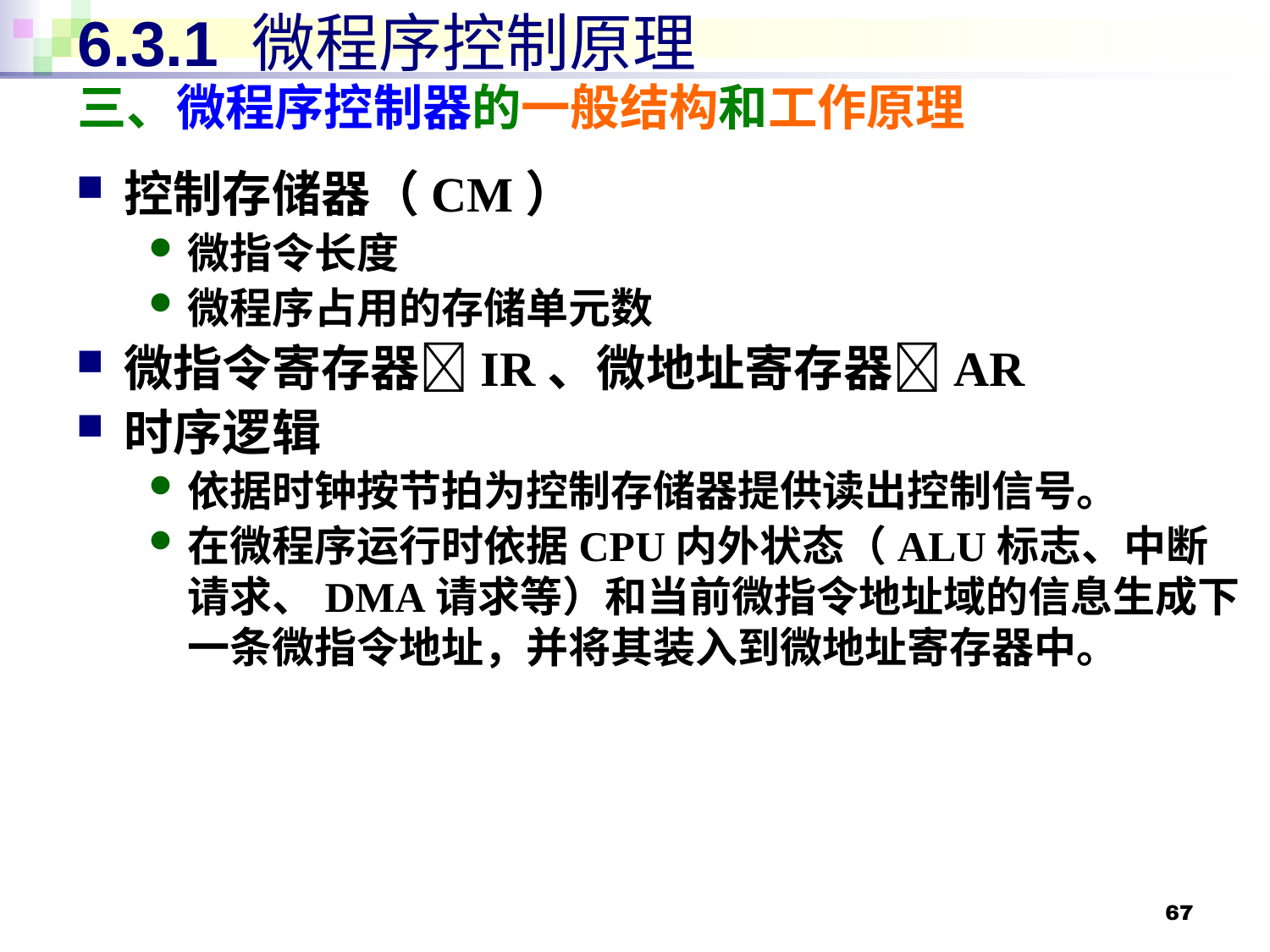

# 6.3.1 微程序控制原理
三、微程序控制器的一般结构和工作原理
控制存储器（CM）
微指令长度
微程序占用的存储单元数
微指令寄存器μIR、微地址寄存器μAR
时序逻辑
依据时钟按节拍为控制存储器提供读出控制信号。
在微程序运行时依据CPU内外状态（ALU标志、中断请求、DMA请求等）和当前微指令地址域的信息生成下一条微指令地址，并将其装入到微地址寄存器中。
67